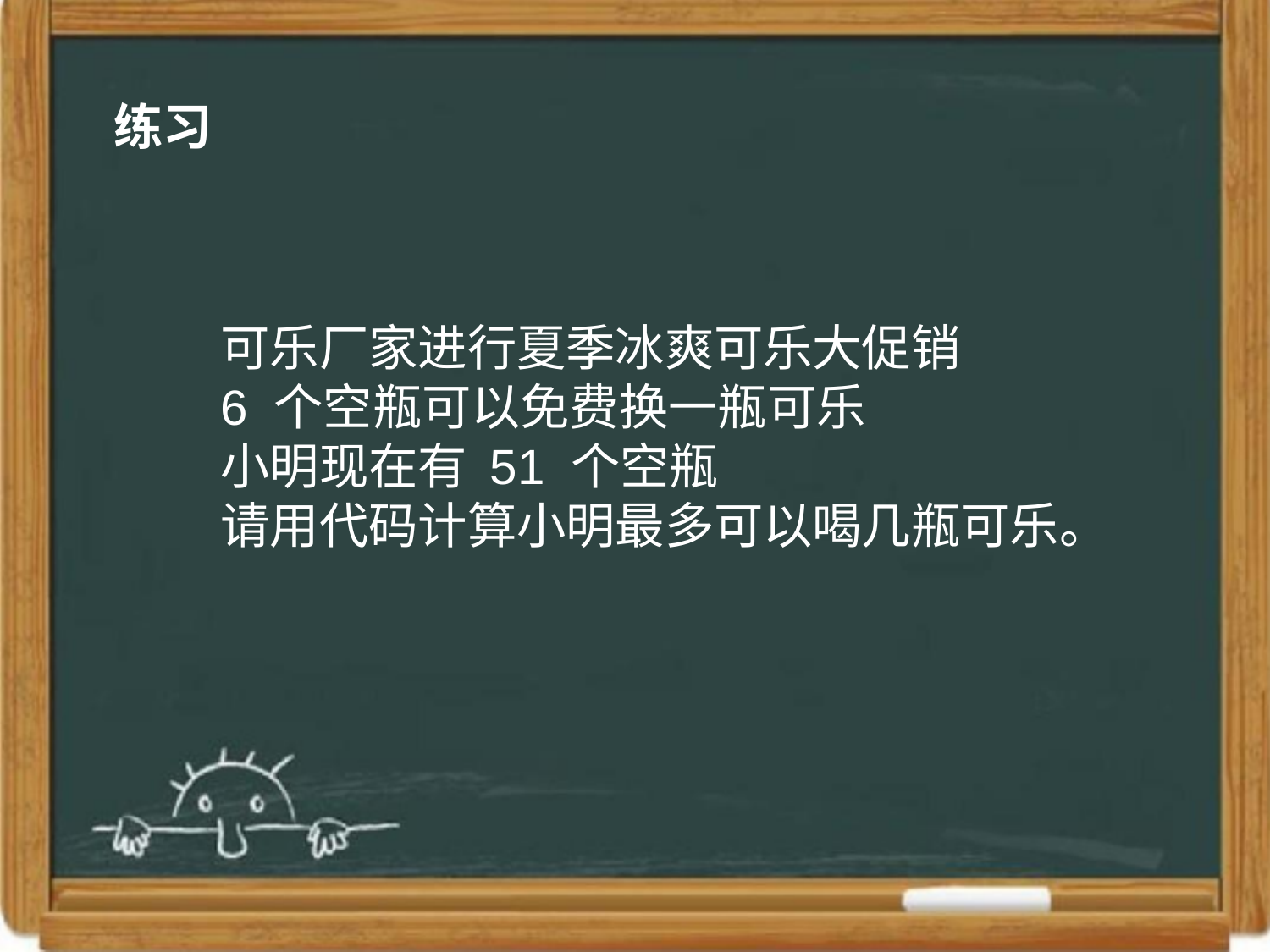

练习
可乐厂家进行夏季冰爽可乐大促销
6 个空瓶可以免费换一瓶可乐
小明现在有 51 个空瓶
请用代码计算小明最多可以喝几瓶可乐。